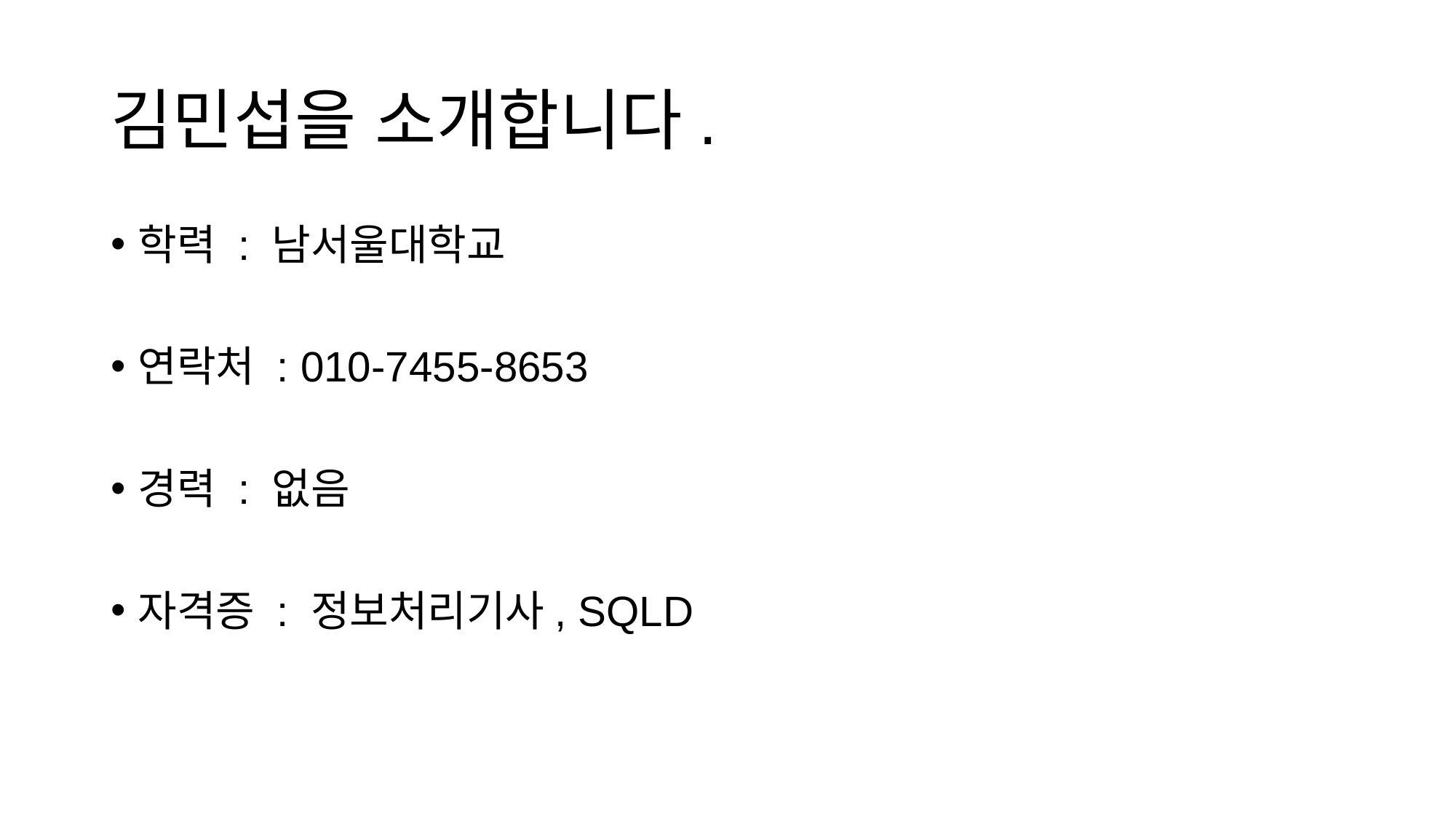

# 김민섭을 소개합니다.
학력 : 남서울대학교

연락처 : 010-7455-8653

경력 : 없음

자격증 : 정보처리기사, SQLD